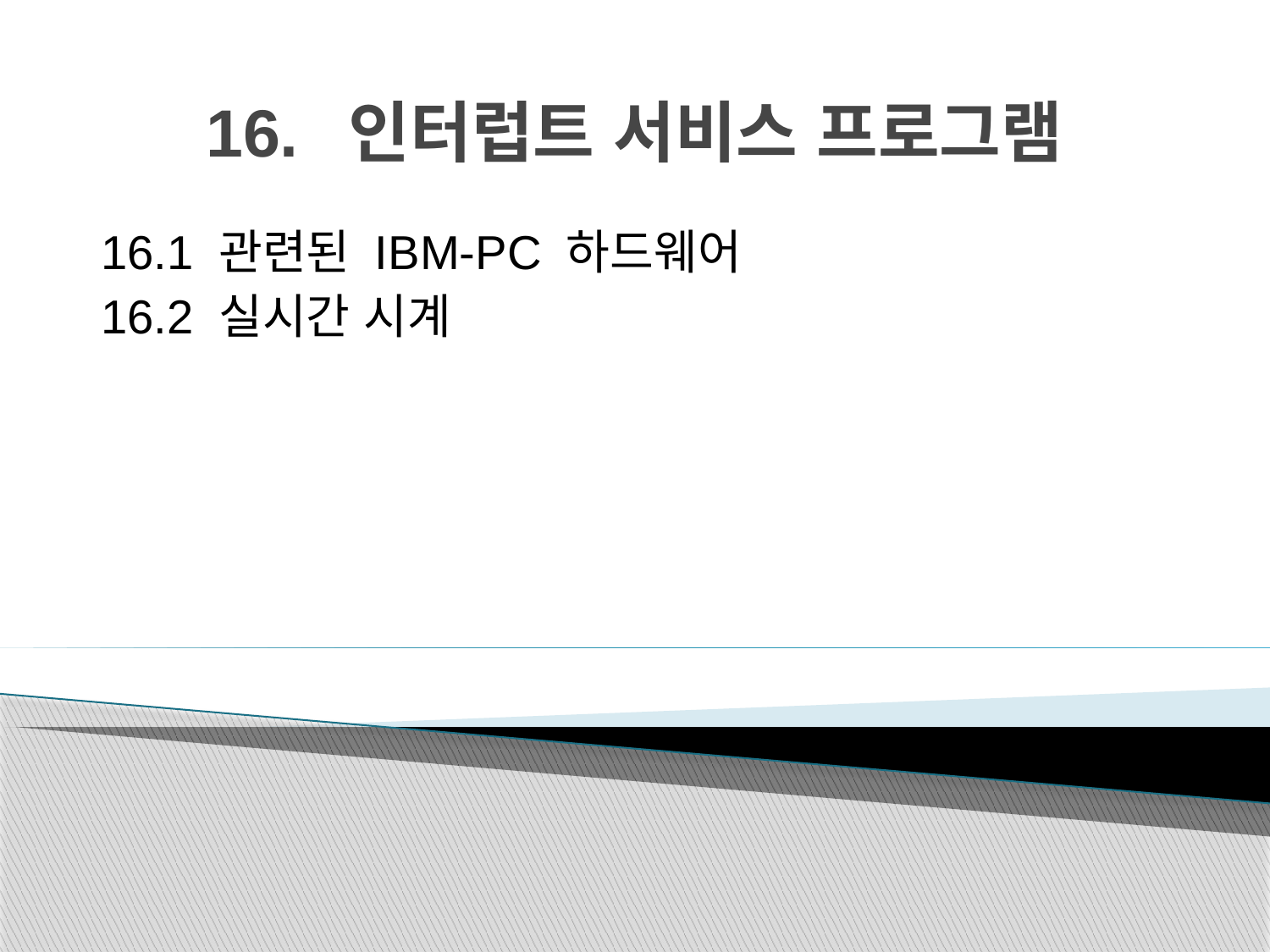

# 16.  인터럽트 서비스 프로그램
16.1 관련된 IBM-PC 하드웨어
16.2 실시간 시계